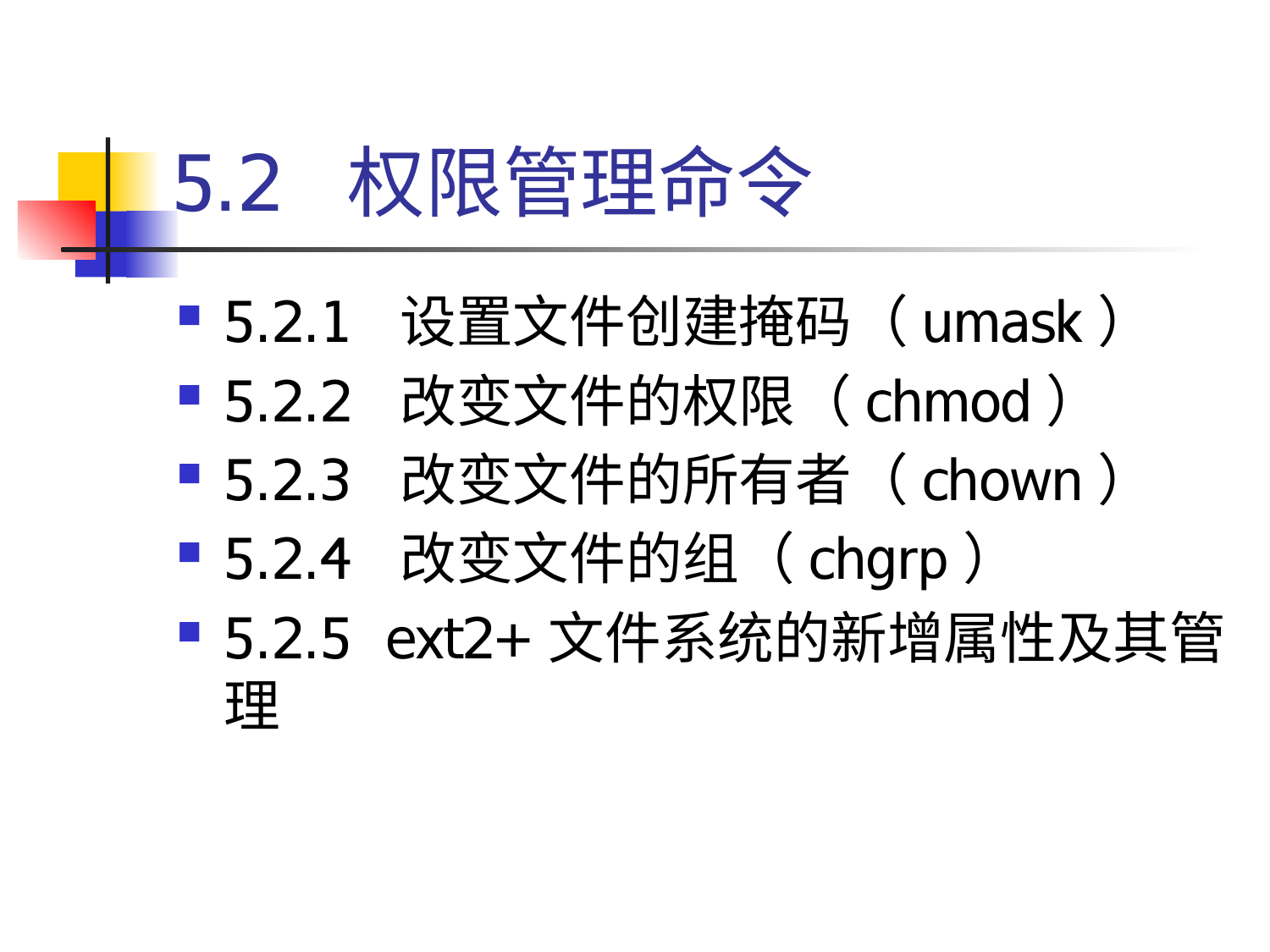

# 5.2  权限管理命令
5.2.1  设置文件创建掩码（umask）
5.2.2  改变文件的权限（chmod）
5.2.3  改变文件的所有者（chown）
5.2.4  改变文件的组（chgrp）
5.2.5  ext2+文件系统的新增属性及其管理